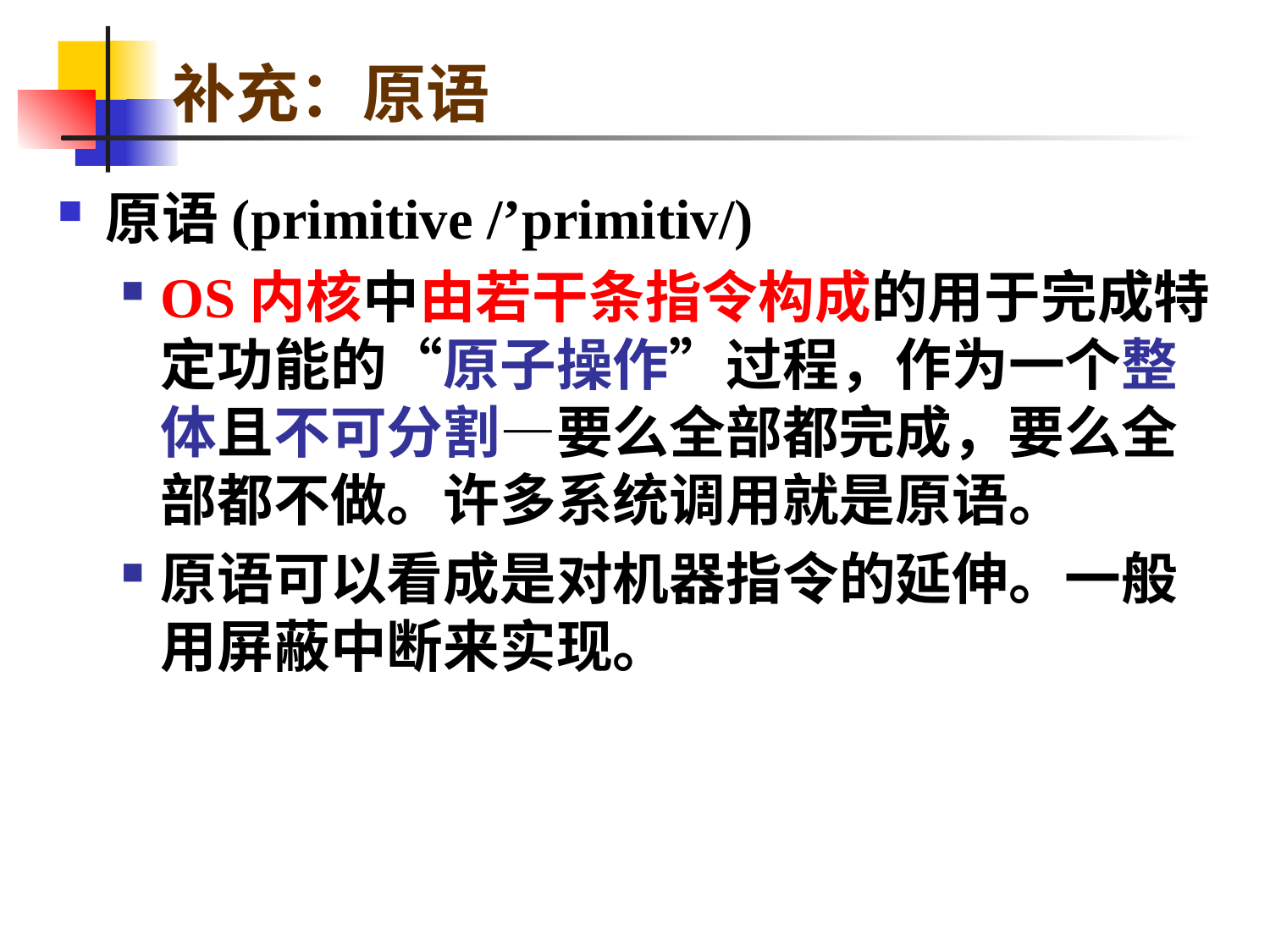

# 补充：原语
原语(primitive /’primitiv/)
OS内核中由若干条指令构成的用于完成特定功能的“原子操作”过程，作为一个整体且不可分割—要么全部都完成，要么全部都不做。许多系统调用就是原语。
原语可以看成是对机器指令的延伸。一般用屏蔽中断来实现。